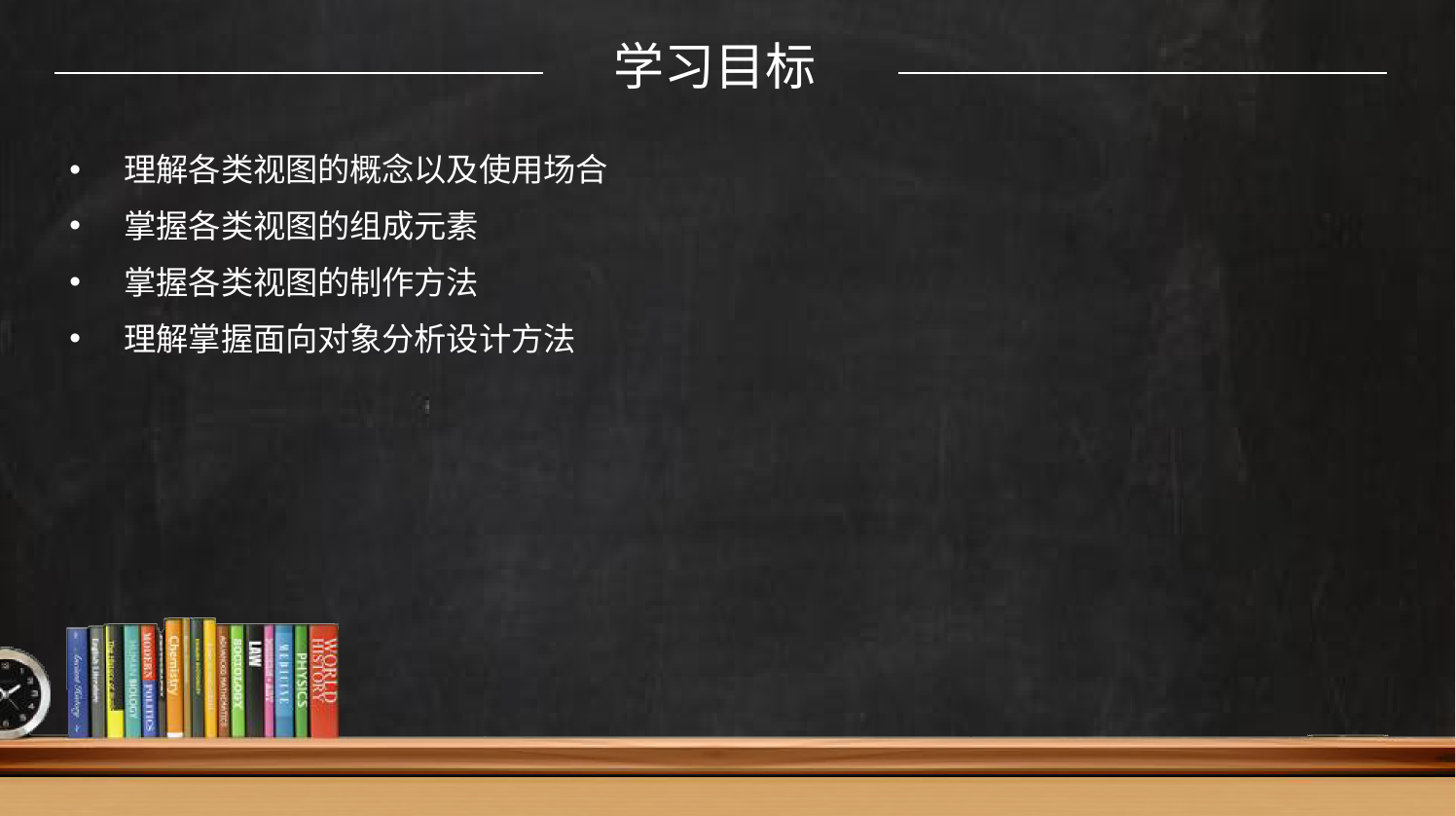

# 学习目标

理解各类视图的概念以及使用场合
掌握各类视图的组成元素
掌握各类视图的制作方法
理解掌握面向对象分析设计方法